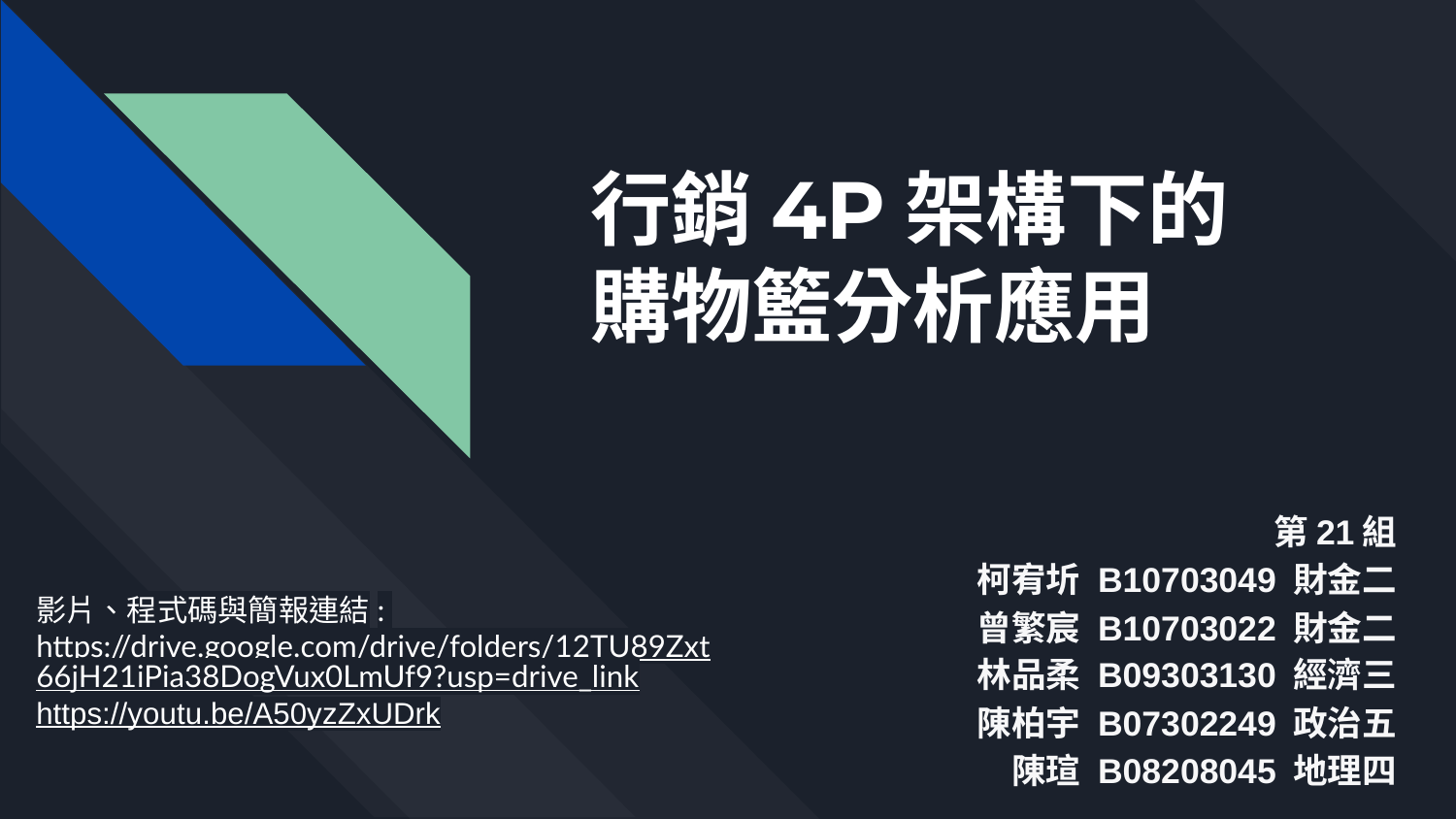

# 行銷4P架構下的
購物籃分析應用
第21組
柯宥圻 B10703049 財金二
曾繁宸 B10703022 財金二
林品柔 B09303130 經濟三
陳柏宇 B07302249 政治五
陳瑄 B08208045 地理四
影片、程式碼與簡報連結:
https://drive.google.com/drive/folders/12TU89Zxt66jH21iPia38DogVux0LmUf9?usp=drive_link
https://youtu.be/A50yzZxUDrk